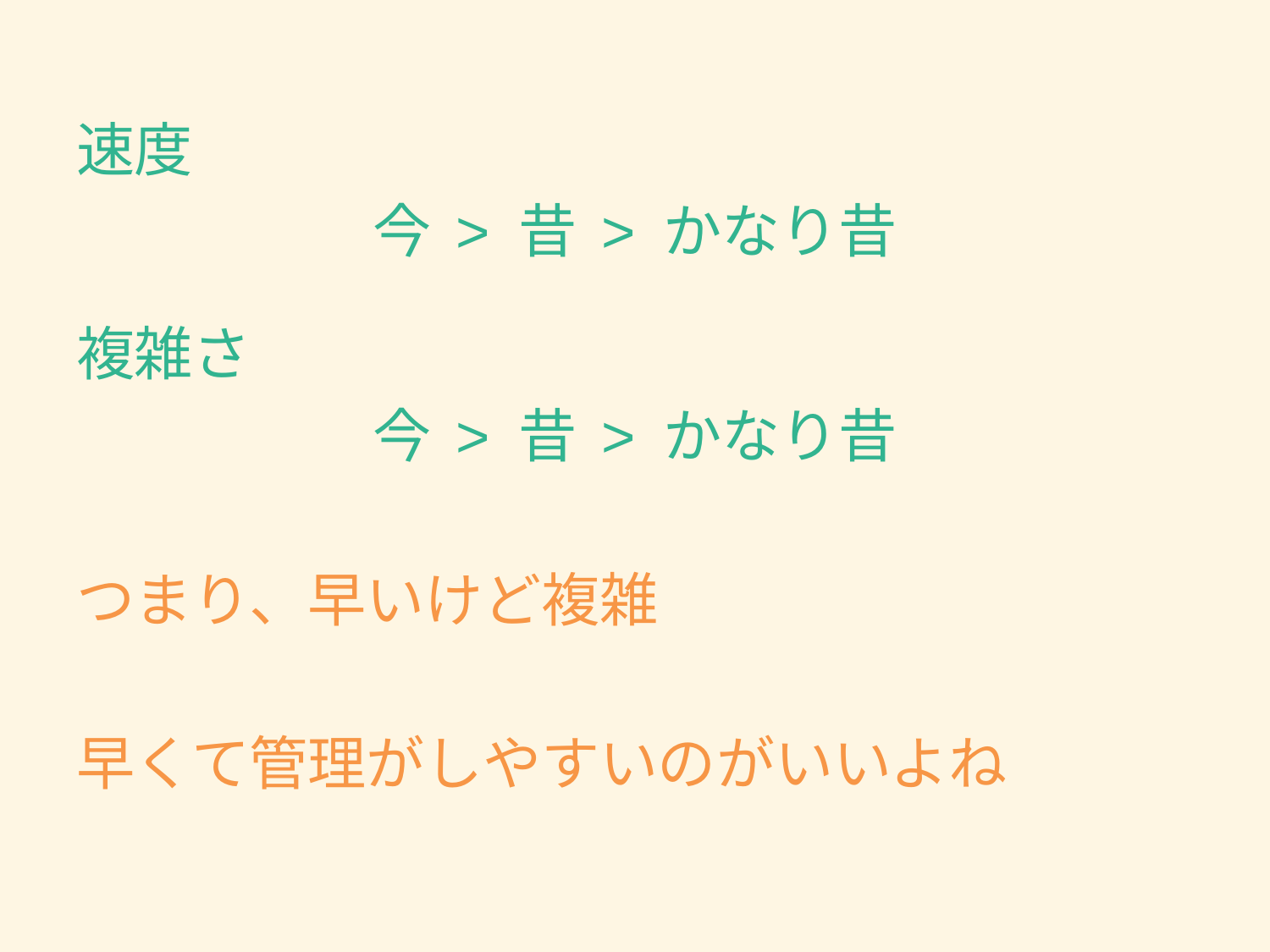

速度
今 > 昔 > かなり昔

複雑さ
今 > 昔 > かなり昔

つまり、早いけど複雑

早くて管理がしやすいのがいいよね